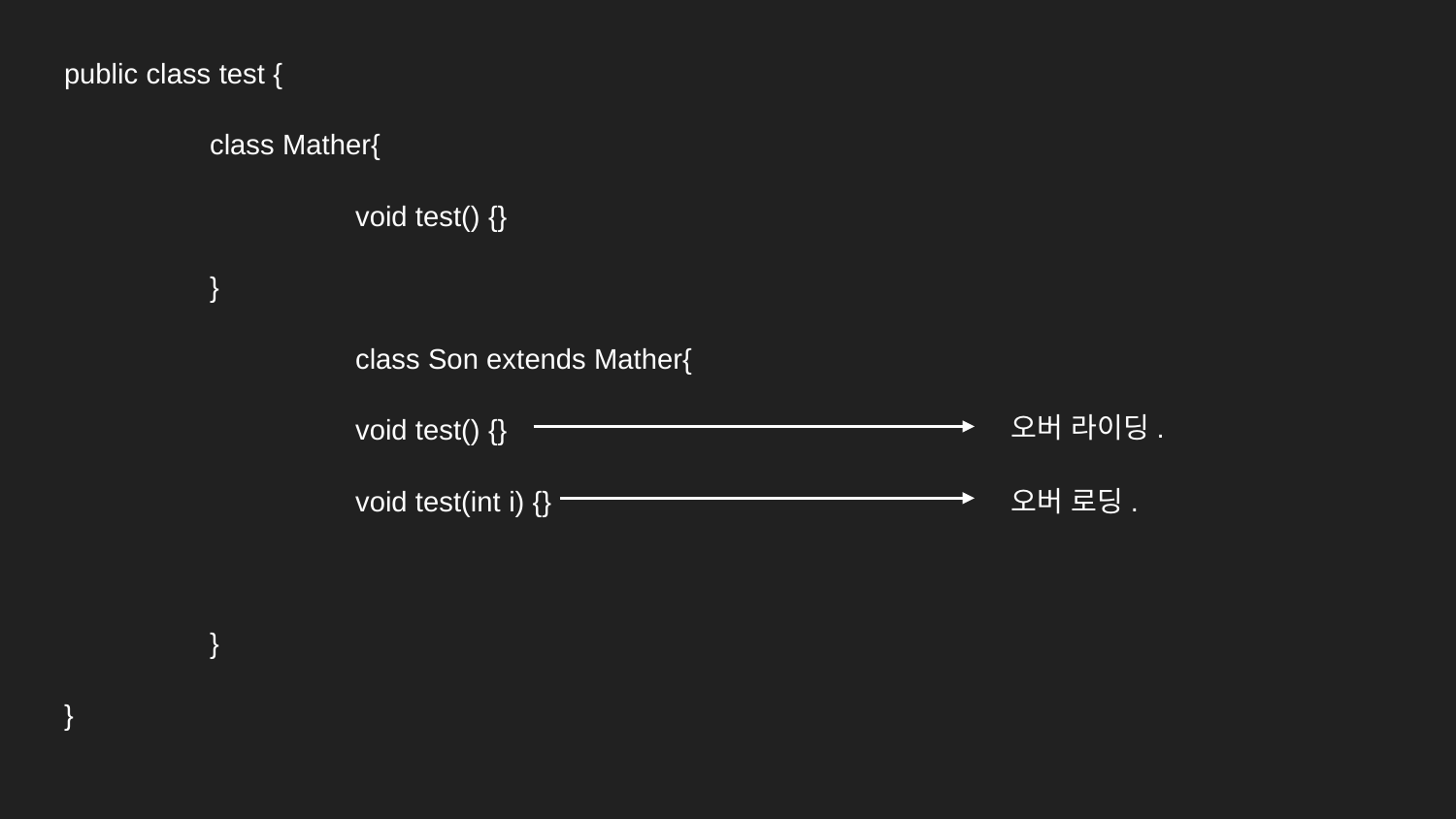

public class test {
	class Mather{
		void test() {}
	}
		class Son extends Mather{
		void test() {}
		void test(int i) {}

	}
}

오버 라이딩.
오버 로딩.